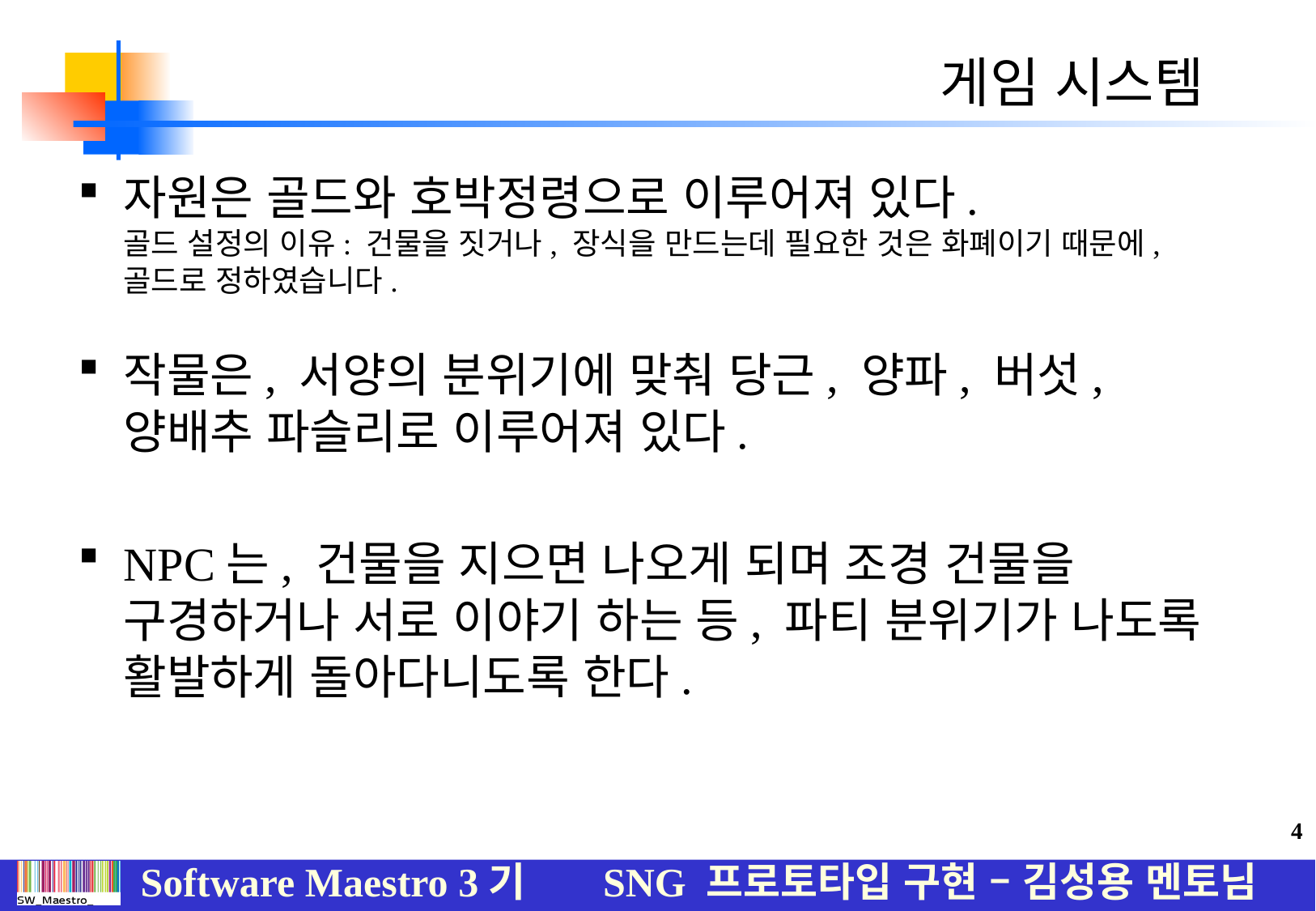

# 게임 시스템
자원은 골드와 호박정령으로 이루어져 있다.
골드 설정의 이유: 건물을 짓거나, 장식을 만드는데 필요한 것은 화폐이기 때문에, 골드로 정하였습니다.

작물은, 서양의 분위기에 맞춰 당근, 양파, 버섯, 양배추 파슬리로 이루어져 있다.

NPC는, 건물을 지으면 나오게 되며 조경 건물을 구경하거나 서로 이야기 하는 등, 파티 분위기가 나도록 활발하게 돌아다니도록 한다.
4